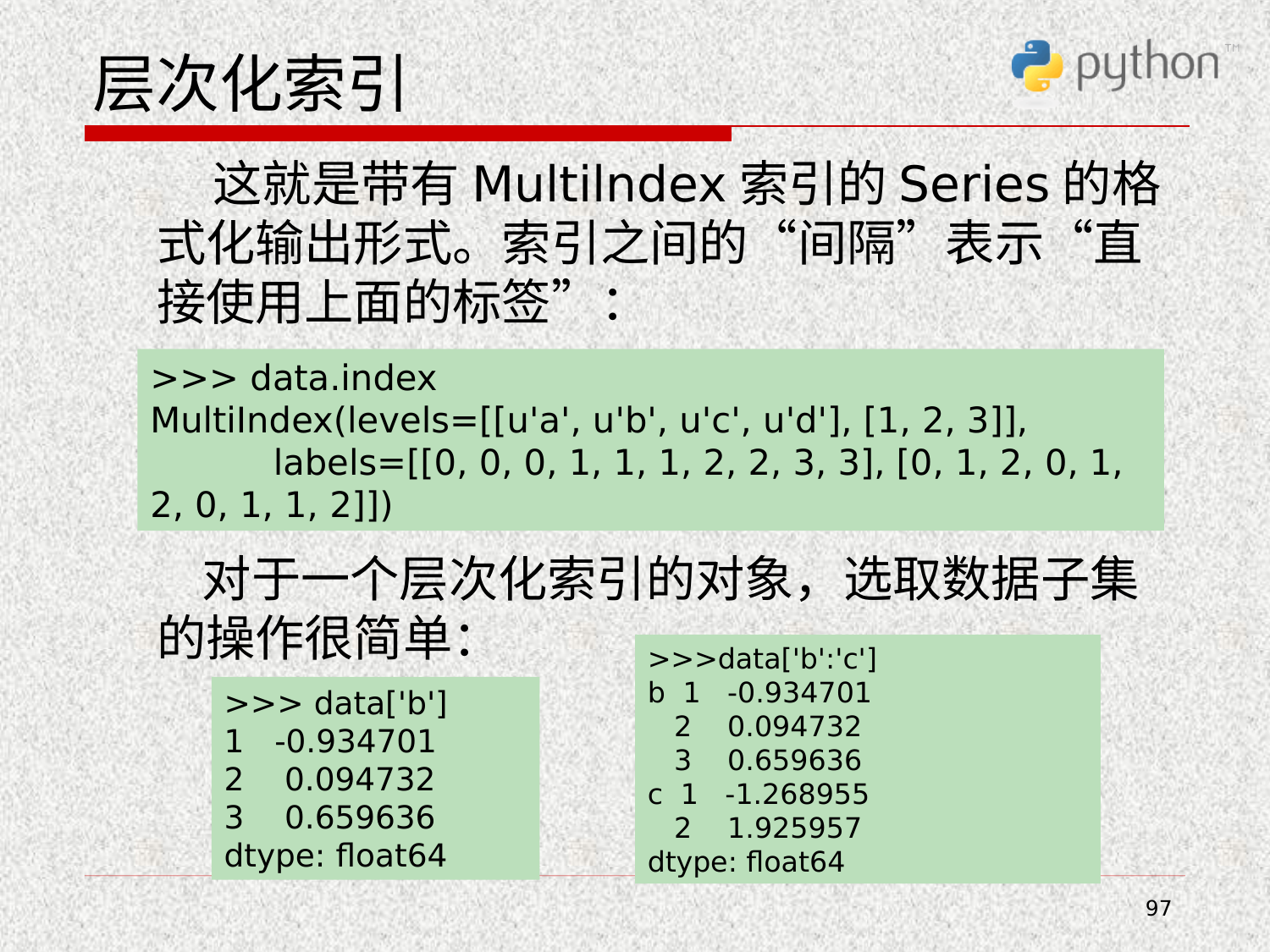

# 层次化索引
          这就是带有Multilndex索引的Series的格式化输出形式。索引之间的“间隔”表示“直 接使用上面的标签”：

         对于一个层次化索引的对象，选取数据子集的操作很简单：

>>> data.index
MultiIndex(levels=[[u'a', u'b', u'c', u'd'], [1, 2, 3]],
           labels=[[0, 0, 0, 1, 1, 1, 2, 2, 3, 3], [0, 1, 2, 0, 1, 2, 0, 1, 1, 2]])
>>>data['b':'c']
b  1   -0.934701
   2    0.094732
   3    0.659636
c  1   -1.268955
   2    1.925957
dtype: float64
>>> data['b']
1   -0.934701
2    0.094732
3    0.659636
dtype: float64
97